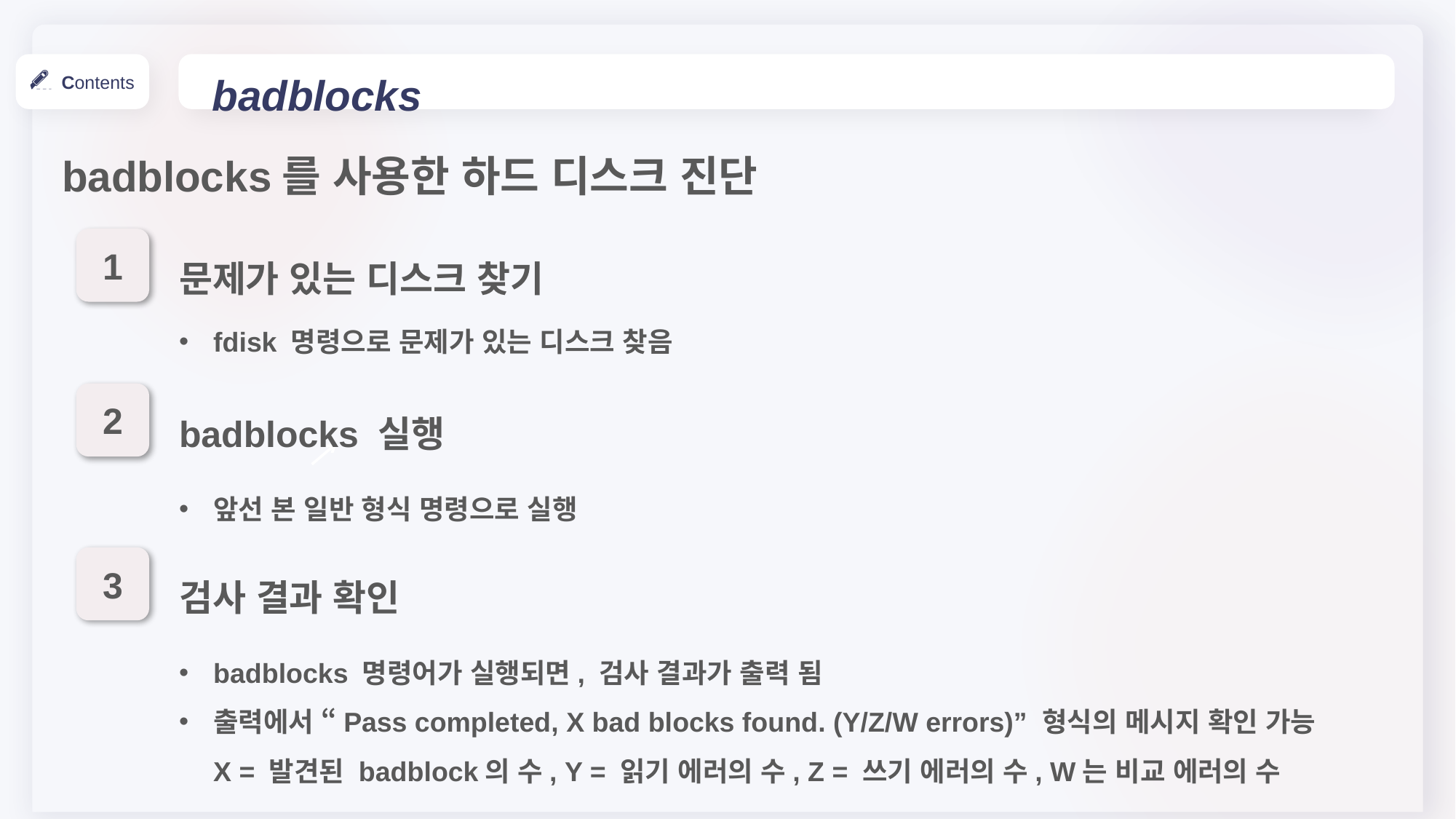

badblocks
Contents

badblocks를 사용한 하드 디스크 진단
1
문제가 있는 디스크 찾기
fdisk 명령으로 문제가 있는 디스크 찾음
2
badblocks 실행
앞선 본 일반 형식 명령으로 실행
3
검사 결과 확인
badblocks 명령어가 실행되면, 검사 결과가 출력 됨
출력에서 “Pass completed, X bad blocks found. (Y/Z/W errors)” 형식의 메시지 확인 가능
X = 발견된 badblock의 수, Y = 읽기 에러의 수, Z = 쓰기 에러의 수, W는 비교 에러의 수